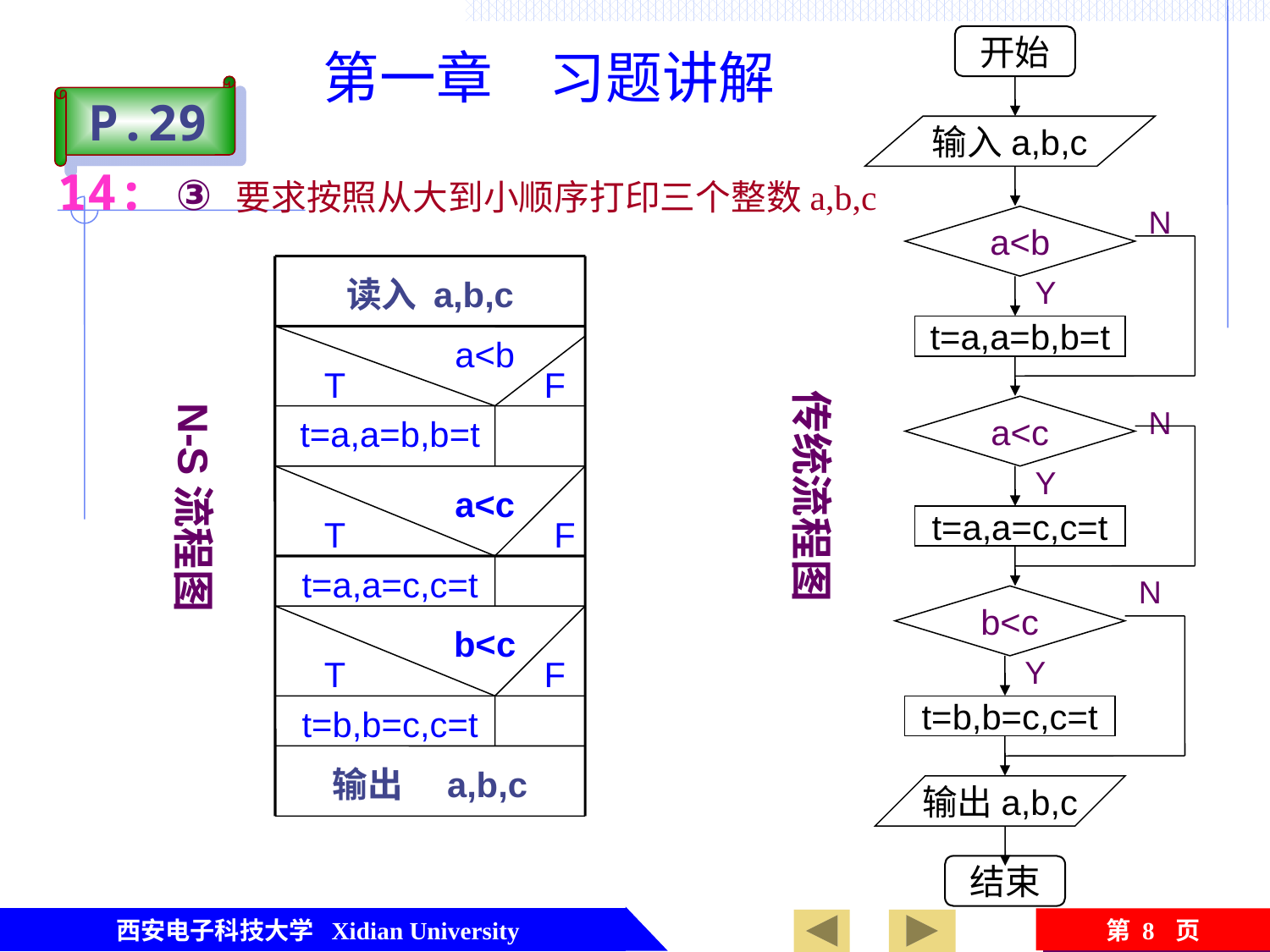

开始
结束
第一章　习题讲解
P.29

输入a,b,c
14: ③ 要求按照从大到小顺序打印三个整数a,b,c

N
a<b

读入 a,b,c

输出　a,b,c

Y

t=a,a=b,b=t
a<b
T
F

传统流程图
N
a<c
t=a,a=b,b=t

Y

a<c
N-S流程图
T
F
t=a,a=c,c=t

t=a,a=c,c=t
N
b<c
b<c

T
F
Y

t=b,b=c,c=t
t=b,b=c,c=t

输出a,b,c

西安电子科技大学  Xidian University
第 8 页